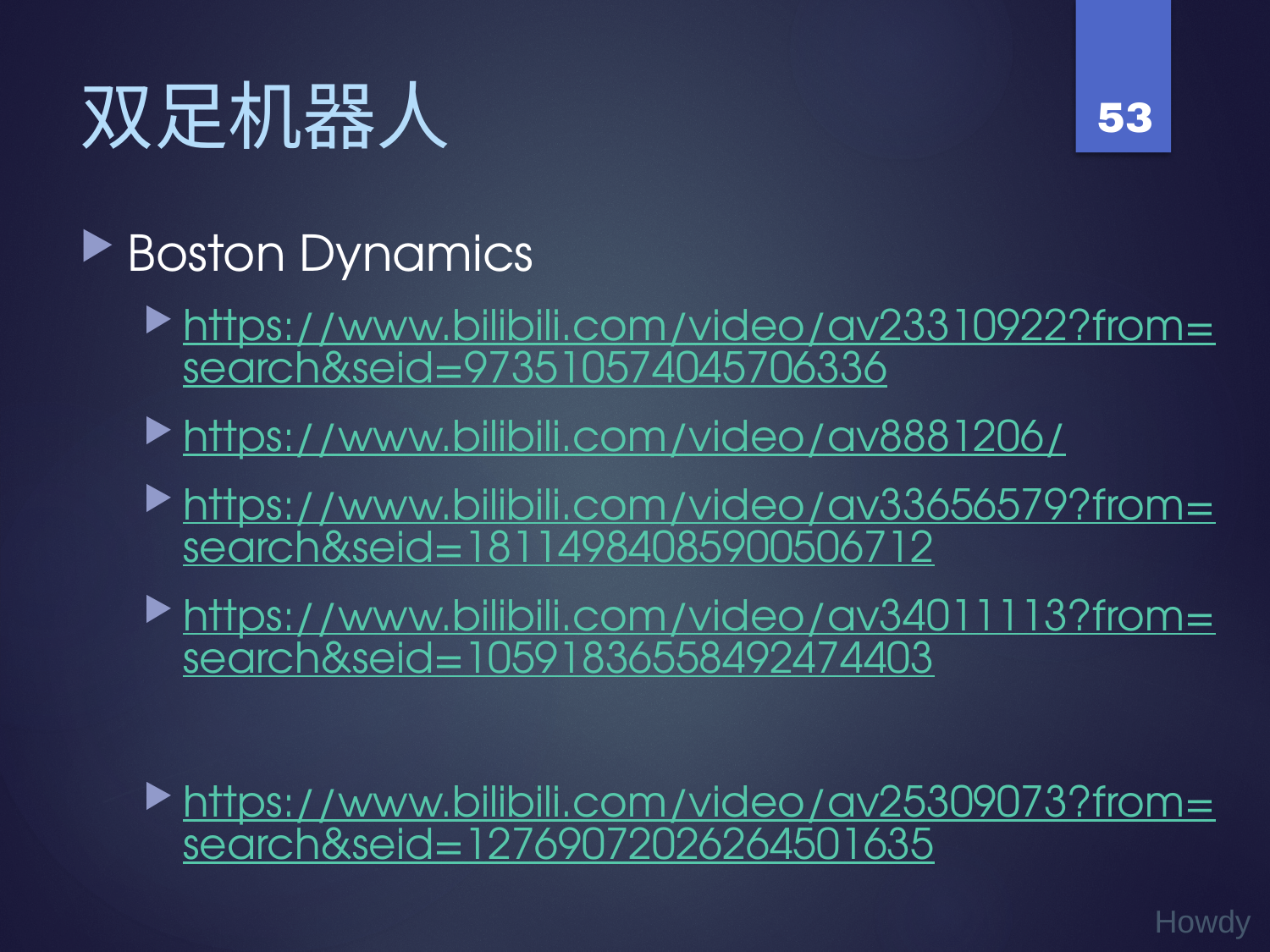

53
# 双足机器人
Boston Dynamics
https://www.bilibili.com/video/av23310922?from=search&seid=973510574045706336
https://www.bilibili.com/video/av8881206/
https://www.bilibili.com/video/av33656579?from=search&seid=18114984085900506712
https://www.bilibili.com/video/av34011113?from=search&seid=10591836558492474403

https://www.bilibili.com/video/av25309073?from=search&seid=12769072026264501635